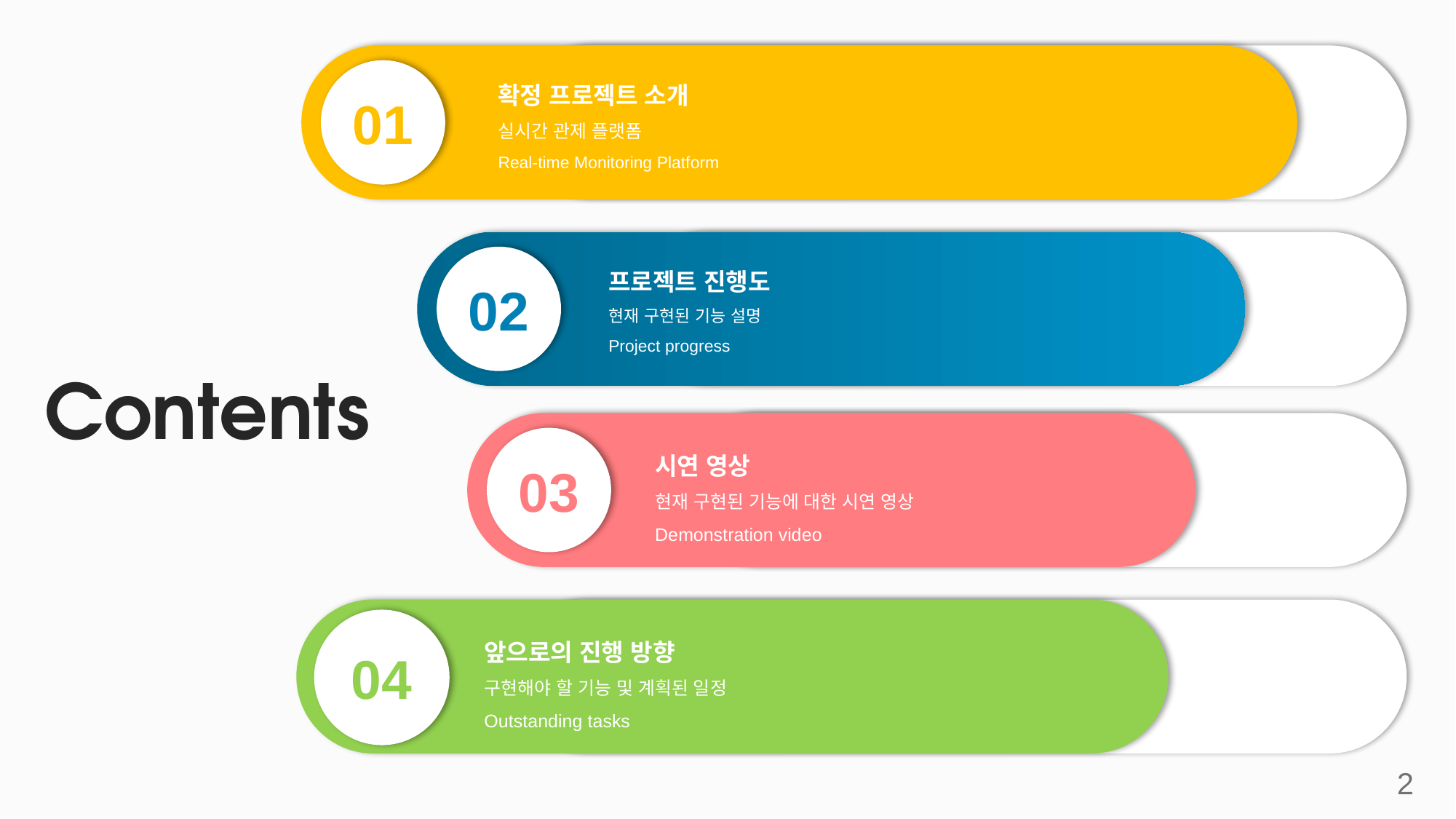

01
확정 프로젝트 소개
실시간 관제 플랫폼
Real-time Monitoring Platform

02
프로젝트 진행도
현재 구현된 기능 설명
Project progress
Contents

03
시연 영상
현재 구현된 기능에 대한 시연 영상
Demonstration video

04
앞으로의 진행 방향
구현해야 할 기능 및 계획된 일정
Outstanding tasks
2